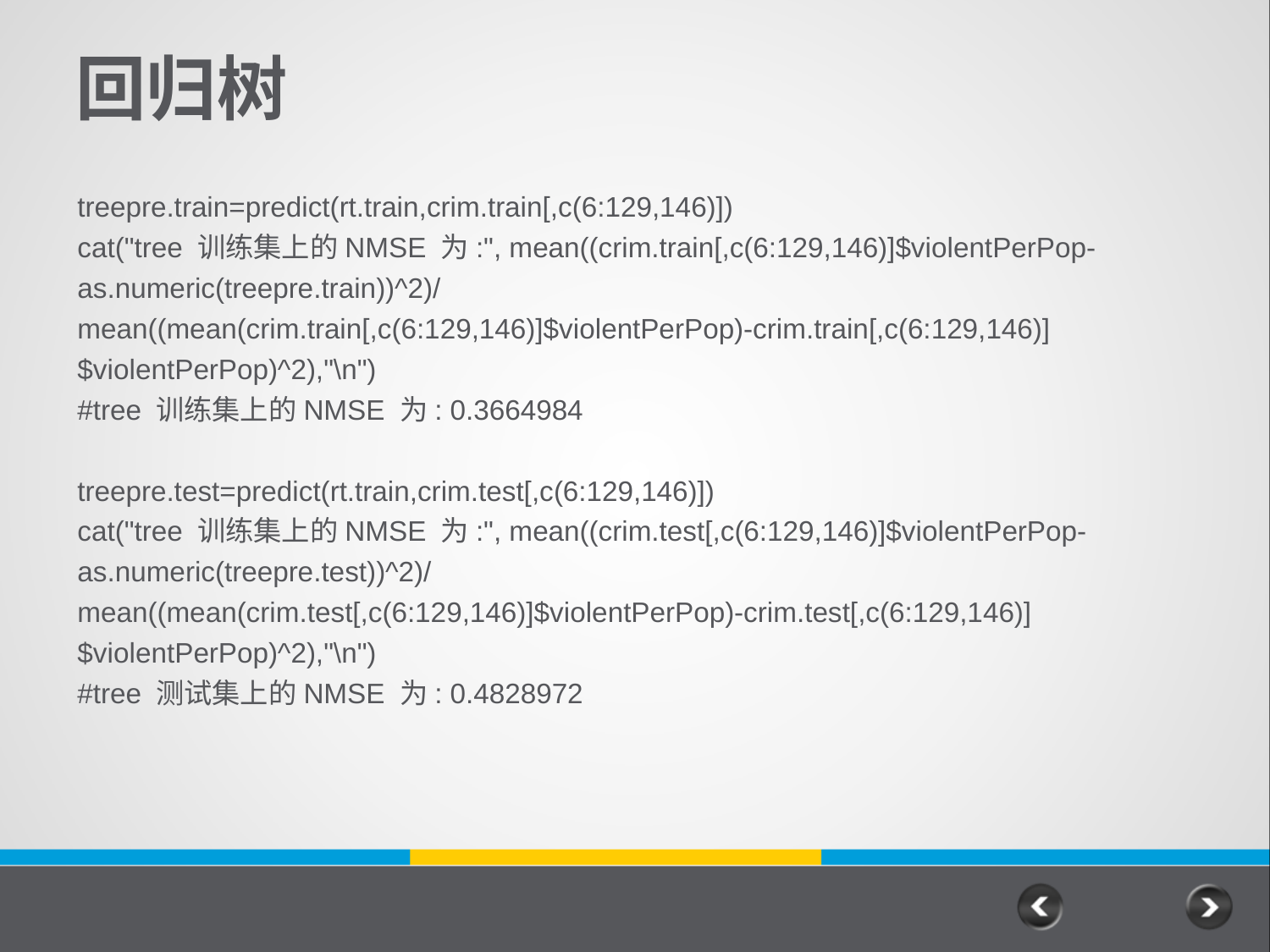

# 回归树
treepre.train=predict(rt.train,crim.train[,c(6:129,146)])
cat("tree 训练集上的NMSE 为:", mean((crim.train[,c(6:129,146)]$violentPerPop-as.numeric(treepre.train))^2)/
mean((mean(crim.train[,c(6:129,146)]$violentPerPop)-crim.train[,c(6:129,146)]$violentPerPop)^2),"\n")
#tree 训练集上的NMSE 为: 0.3664984

treepre.test=predict(rt.train,crim.test[,c(6:129,146)])
cat("tree 训练集上的NMSE 为:", mean((crim.test[,c(6:129,146)]$violentPerPop-as.numeric(treepre.test))^2)/
mean((mean(crim.test[,c(6:129,146)]$violentPerPop)-crim.test[,c(6:129,146)]$violentPerPop)^2),"\n")
#tree 测试集上的NMSE 为: 0.4828972
53